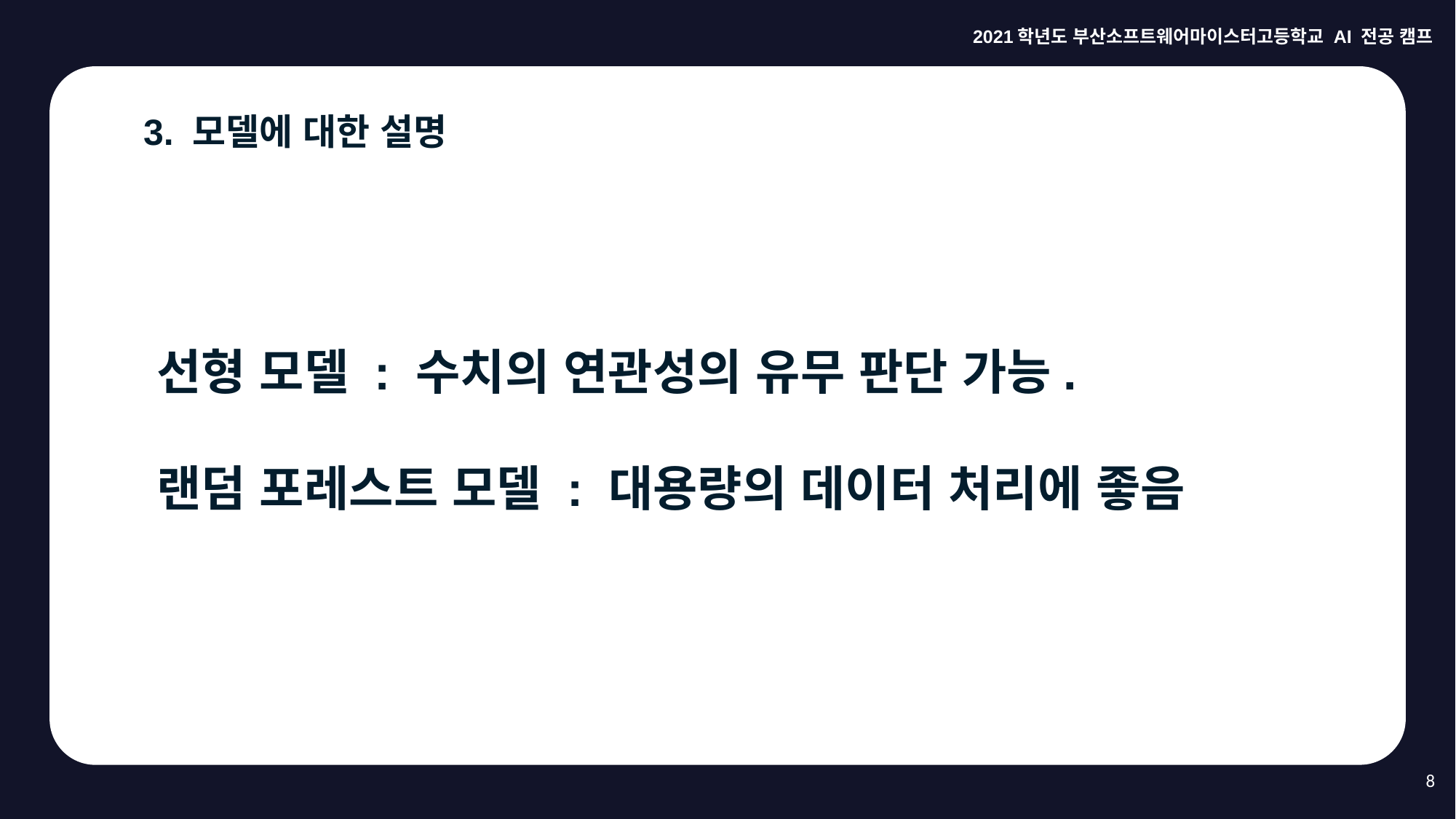

3. 모델에 대한 설명
선형 모델 : 수치의 연관성의 유무 판단 가능.

랜덤 포레스트 모델 : 대용량의 데이터 처리에 좋음
8